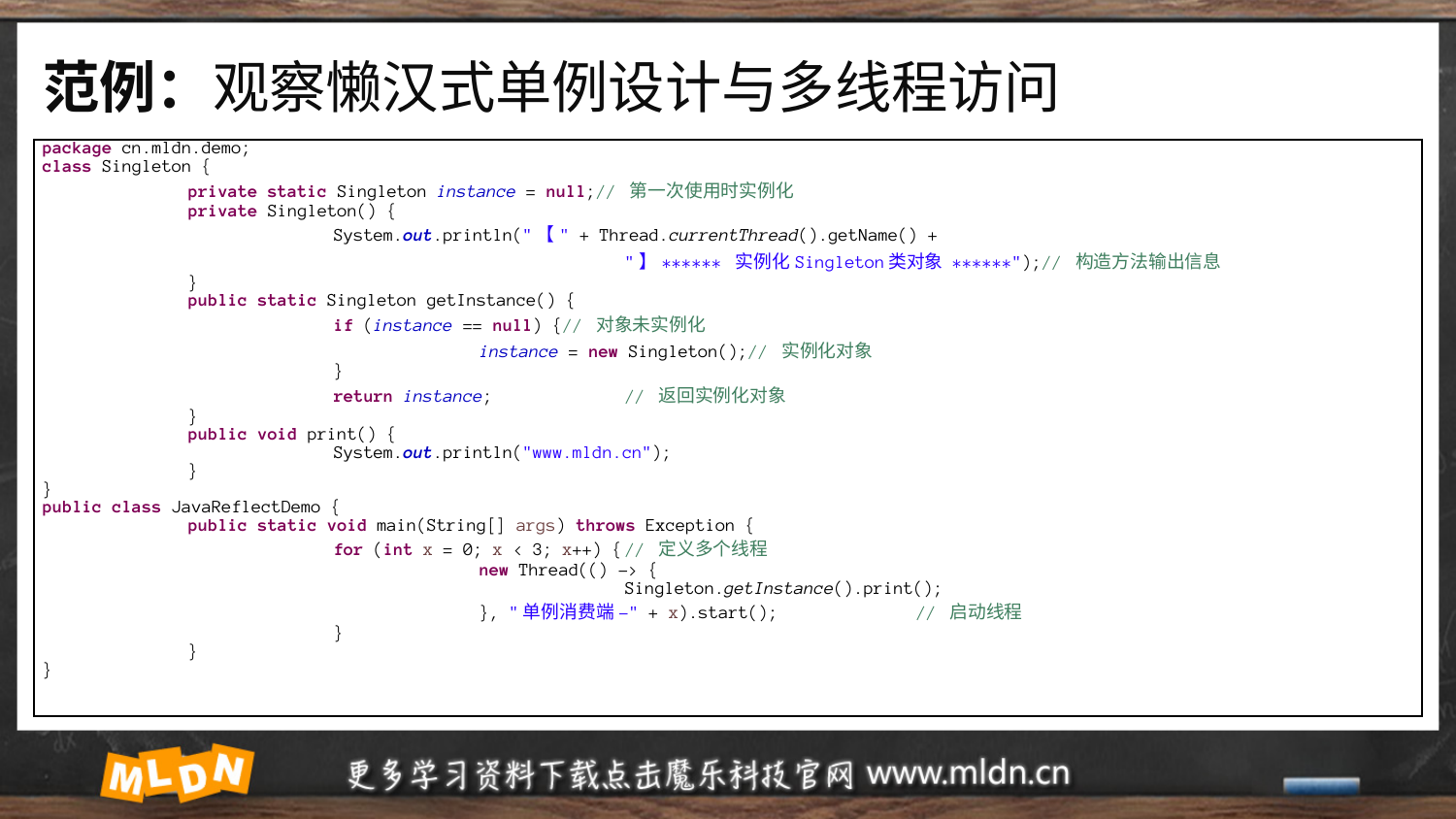

# 范例：观察懒汉式单例设计与多线程访问
| package cn.mldn.demo; class Singleton { private static Singleton instance = null;// 第一次使用时实例化 private Singleton() { System.out.println("【" + Thread.currentThread().getName() + "】\*\*\*\*\*\* 实例化Singleton类对象 \*\*\*\*\*\*");// 构造方法输出信息 } public static Singleton getInstance() { if (instance == null) {// 对象未实例化 instance = new Singleton();// 实例化对象 } return instance; // 返回实例化对象 } public void print() { System.out.println("www.mldn.cn"); } } public class JavaReflectDemo { public static void main(String[] args) throws Exception { for (int x = 0; x < 3; x++) { // 定义多个线程 new Thread(() -> { Singleton.getInstance().print(); }, "单例消费端-" + x).start(); // 启动线程 } } } |
| --- |